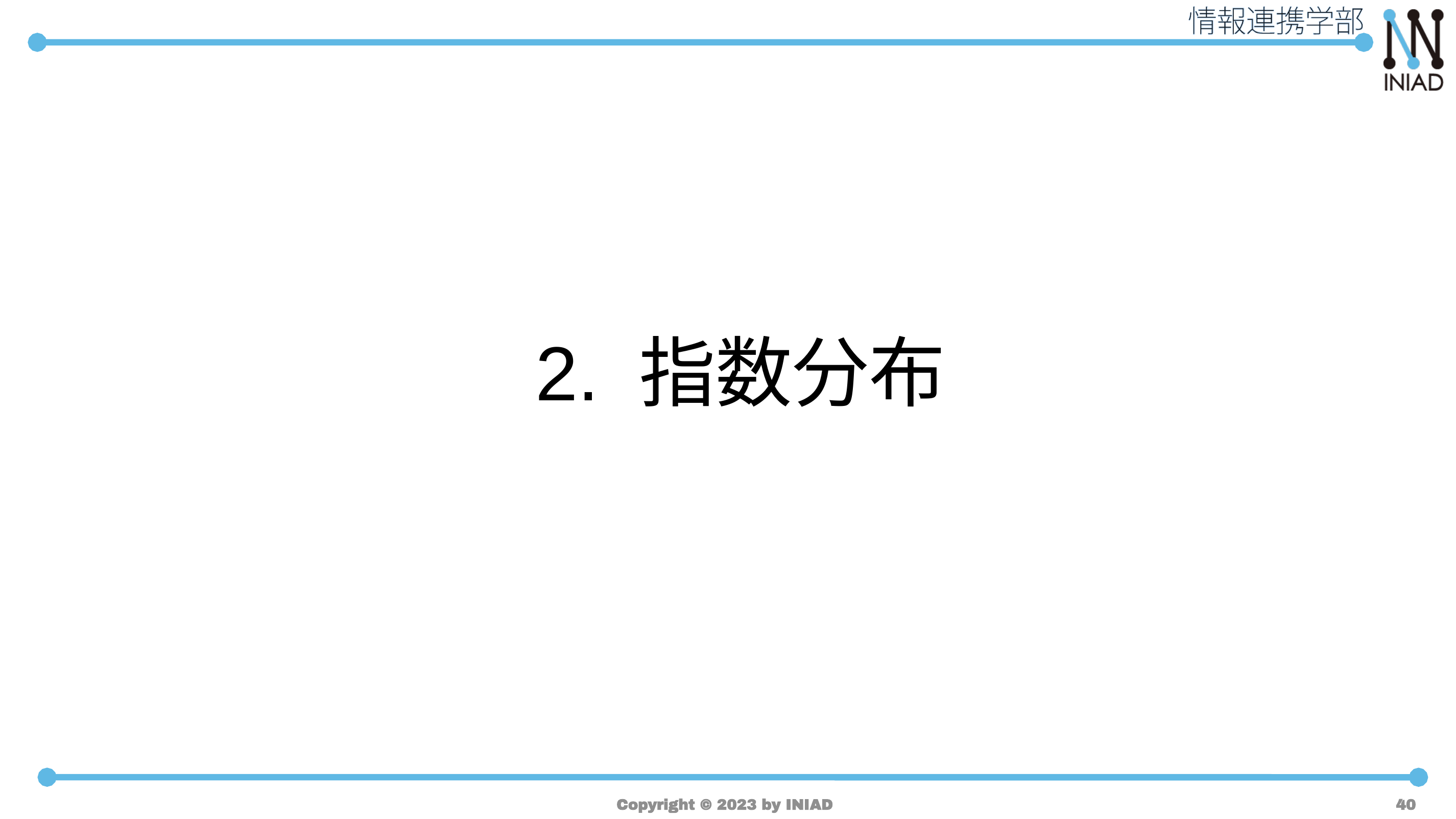

# 2. 指数分布
Copyright © 2023 by INIAD
40